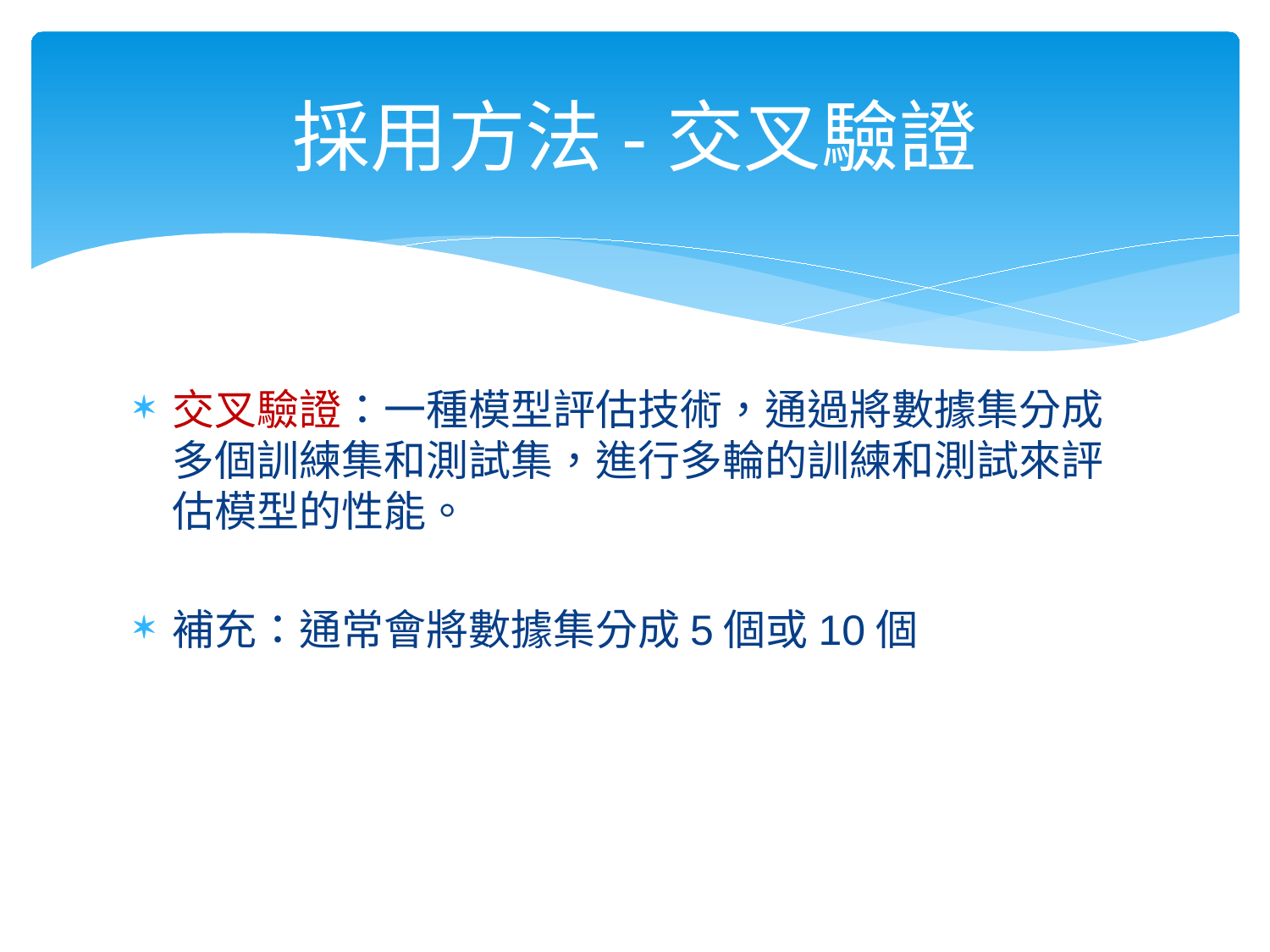

# 採用方法-交叉驗證
交叉驗證：一種模型評估技術，通過將數據集分成多個訓練集和測試集，進行多輪的訓練和測試來評估模型的性能。

補充：通常會將數據集分成5個或10個